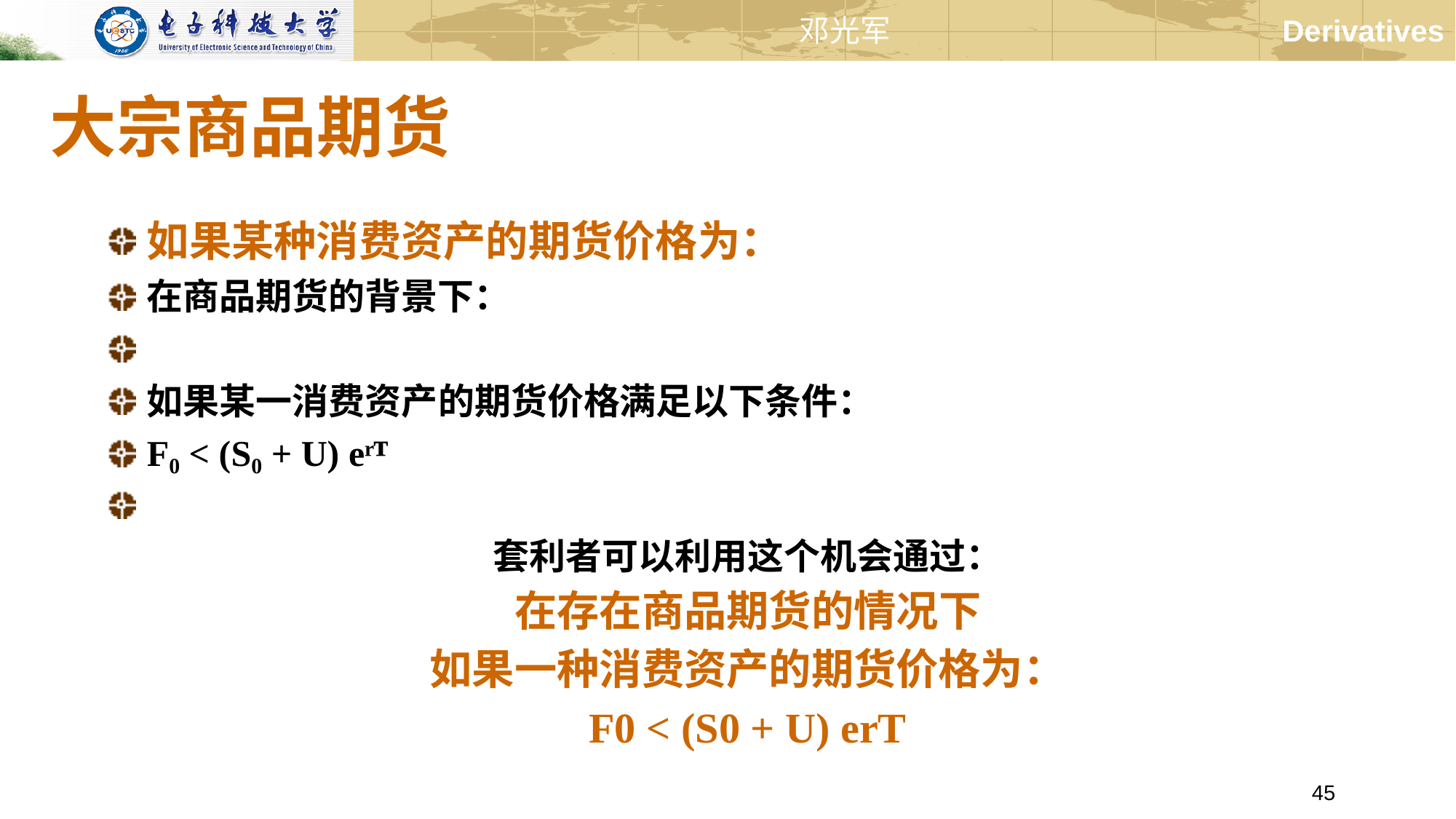

# 大宗商品期货
如果某种消费资产的期货价格为：
在商品期货的背景下：

如果某一消费资产的期货价格满足以下条件：
F₀ < (S₀ + U) eʳᵀ

套利者可以利用这个机会通过：
在存在商品期货的情况下
如果一种消费资产的期货价格为：
F0 < (S0 + U) erT

套利者可以利用这一机会通过：
卖空商品，节省存储成本，并将所得资金以无风险利率进行投资。
建立多头远期合约头寸